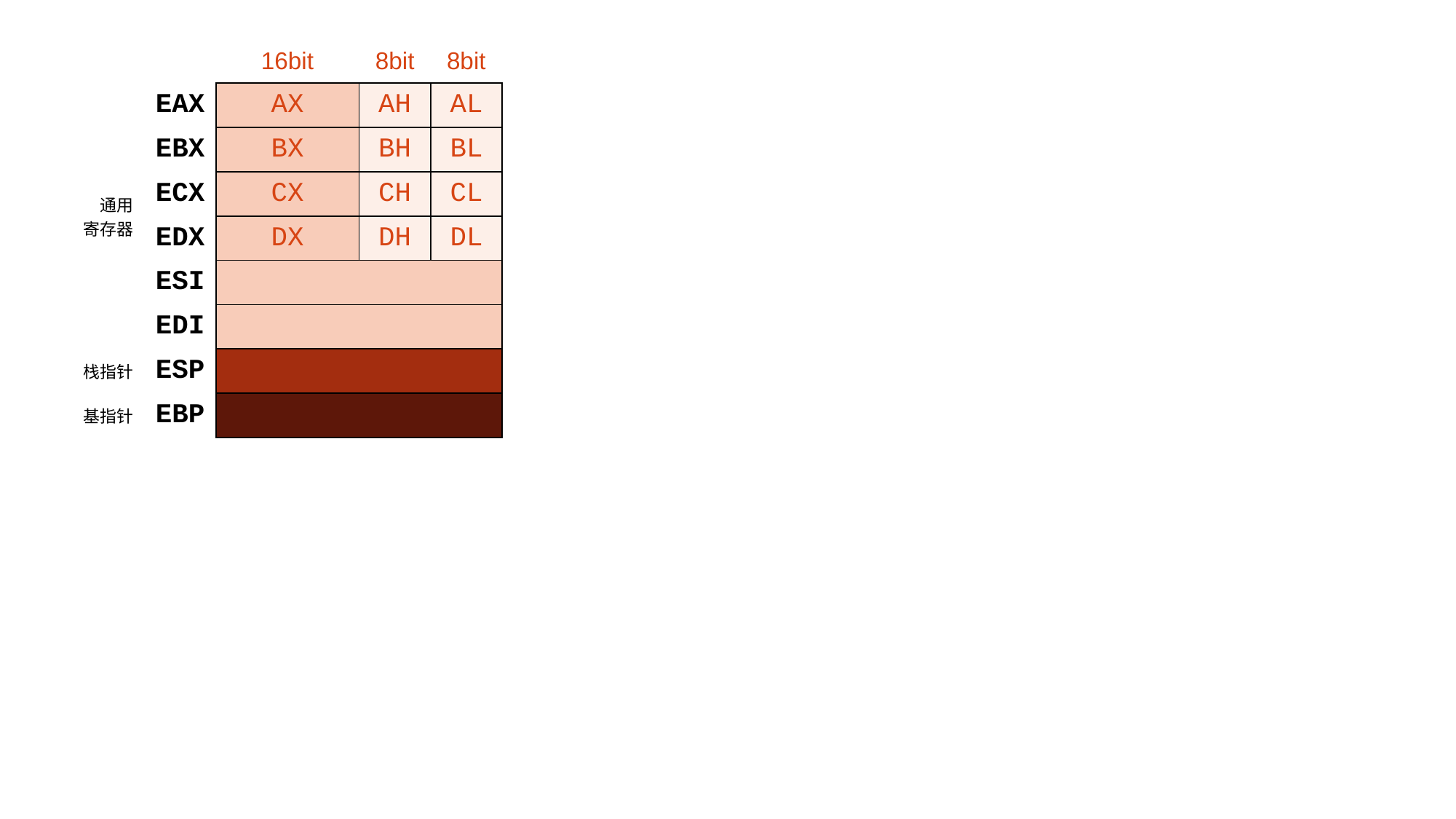

|  |  | 16bit | 8bit | 8bit |
| --- | --- | --- | --- | --- |
| 通用 寄存器 | EAX | AX | AH | AL |
|  | EBX | BX | BH | BL |
|  | ECX | CX | CH | CL |
|  | EDX | DX | DH | DL |
|  | ESI |  |  |  |
|  | EDI |  |  |  |
| 栈指针 | ESP |  |  |  |
| 基指针 | EBP |  |  |  |